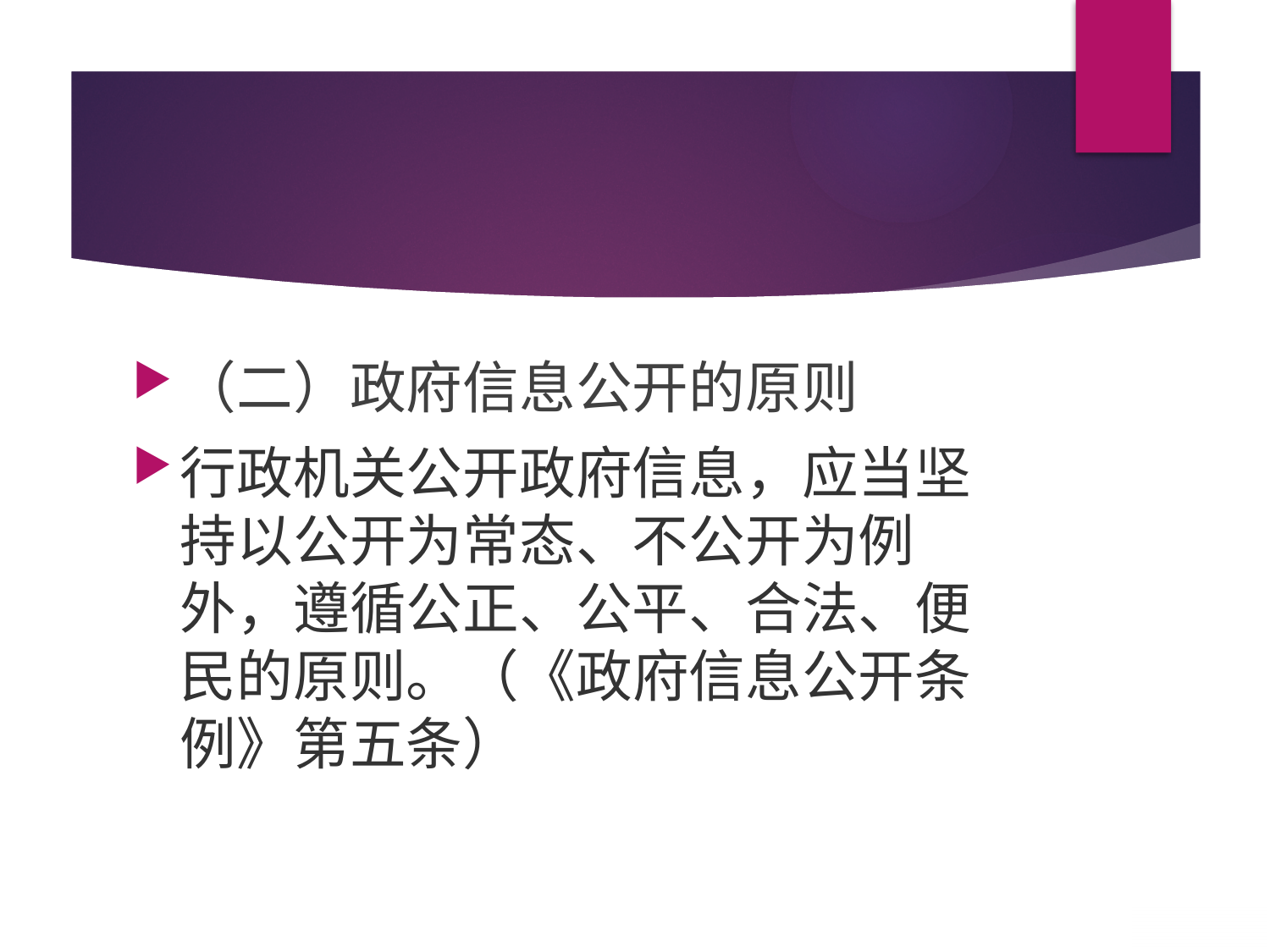

#
（二）政府信息公开的原则
行政机关公开政府信息，应当坚持以公开为常态、不公开为例外，遵循公正、公平、合法、便民的原则。（《政府信息公开条例》第五条）